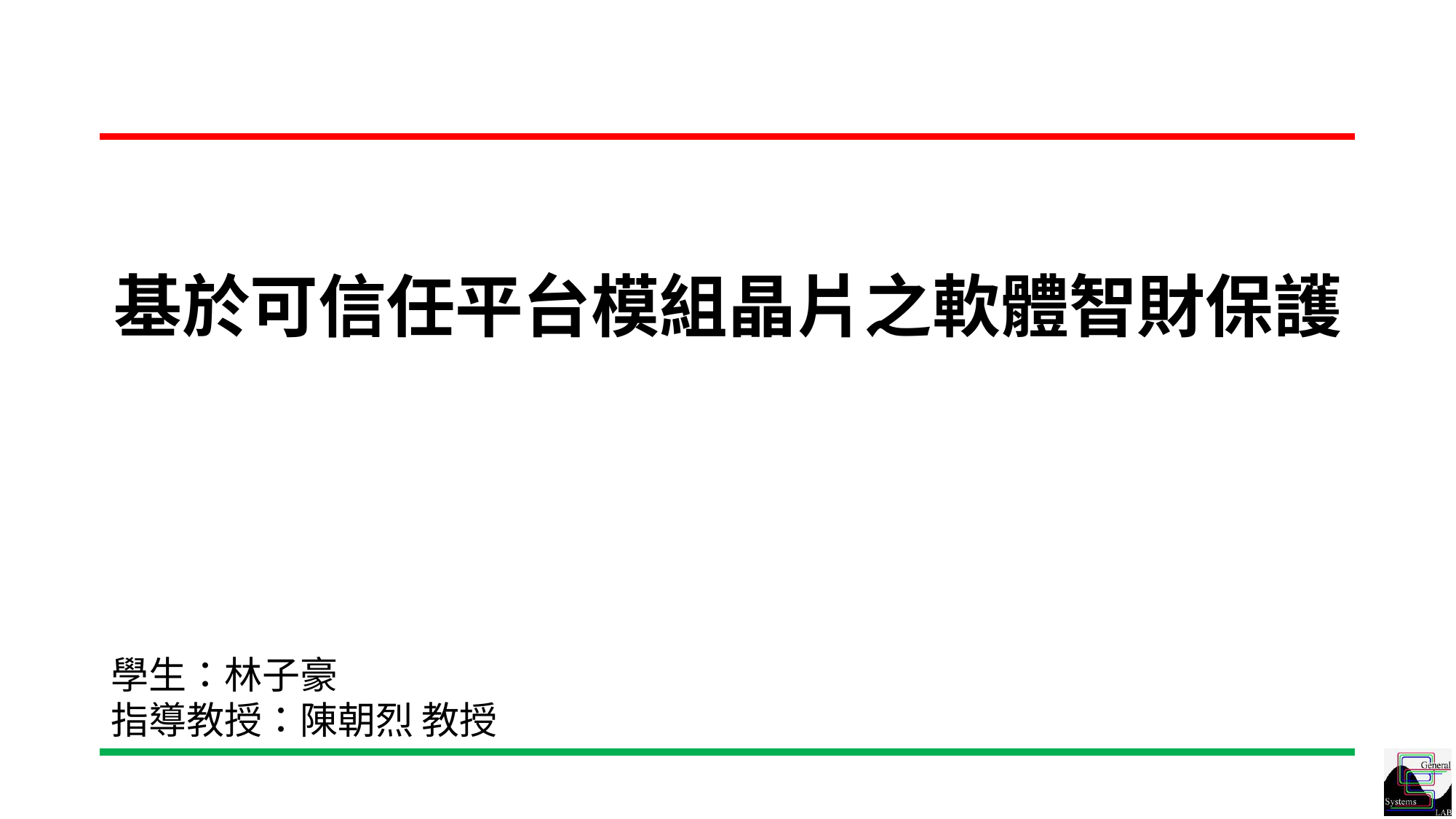

# 基於可信任平台模組晶片之軟體智財保護
學生：林子豪
指導教授：陳朝烈 教授